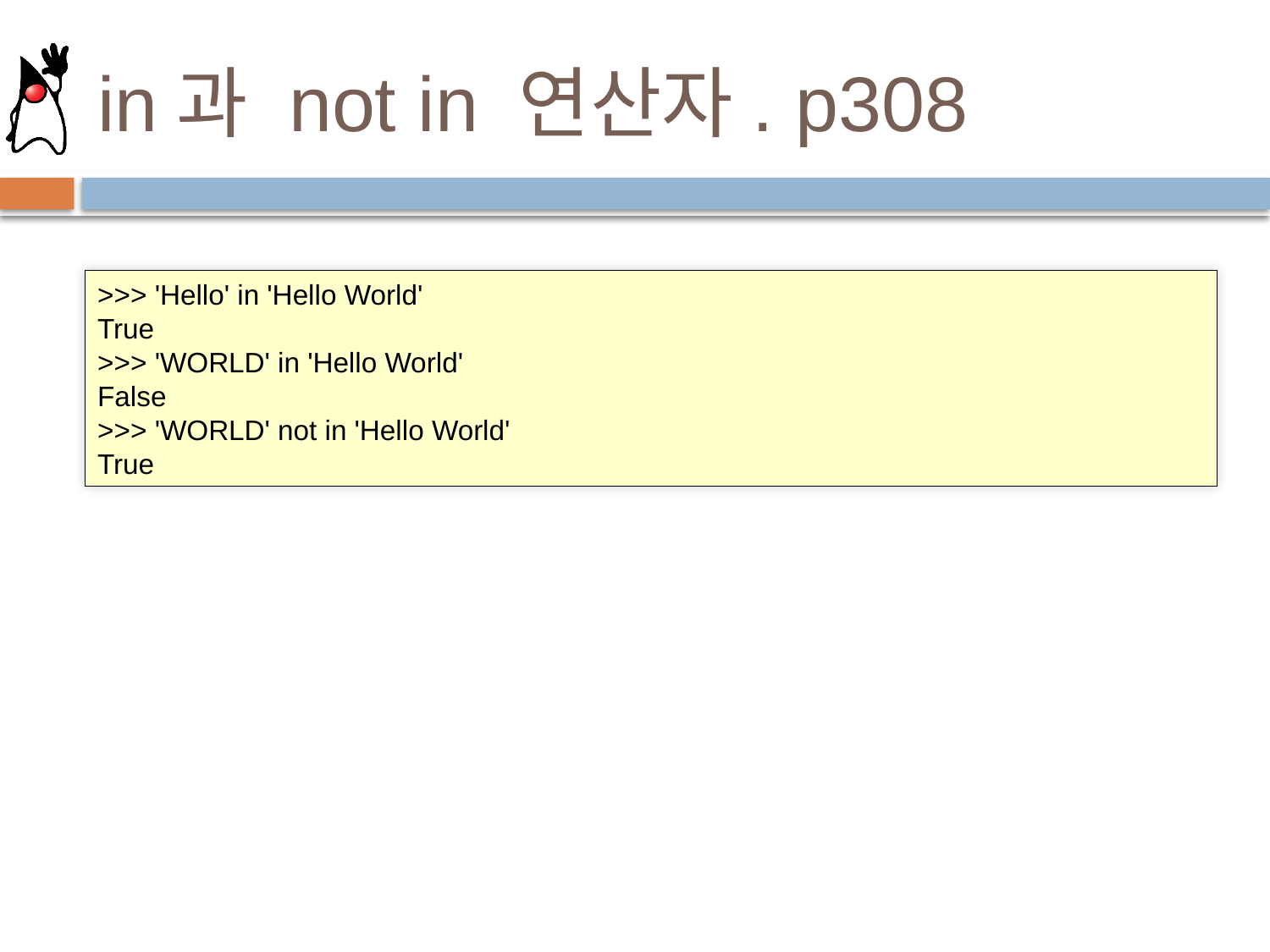

# in과 not in 연산자. p308
>>> 'Hello' in 'Hello World'
True
>>> 'WORLD' in 'Hello World'
False
>>> 'WORLD' not in 'Hello World'
True